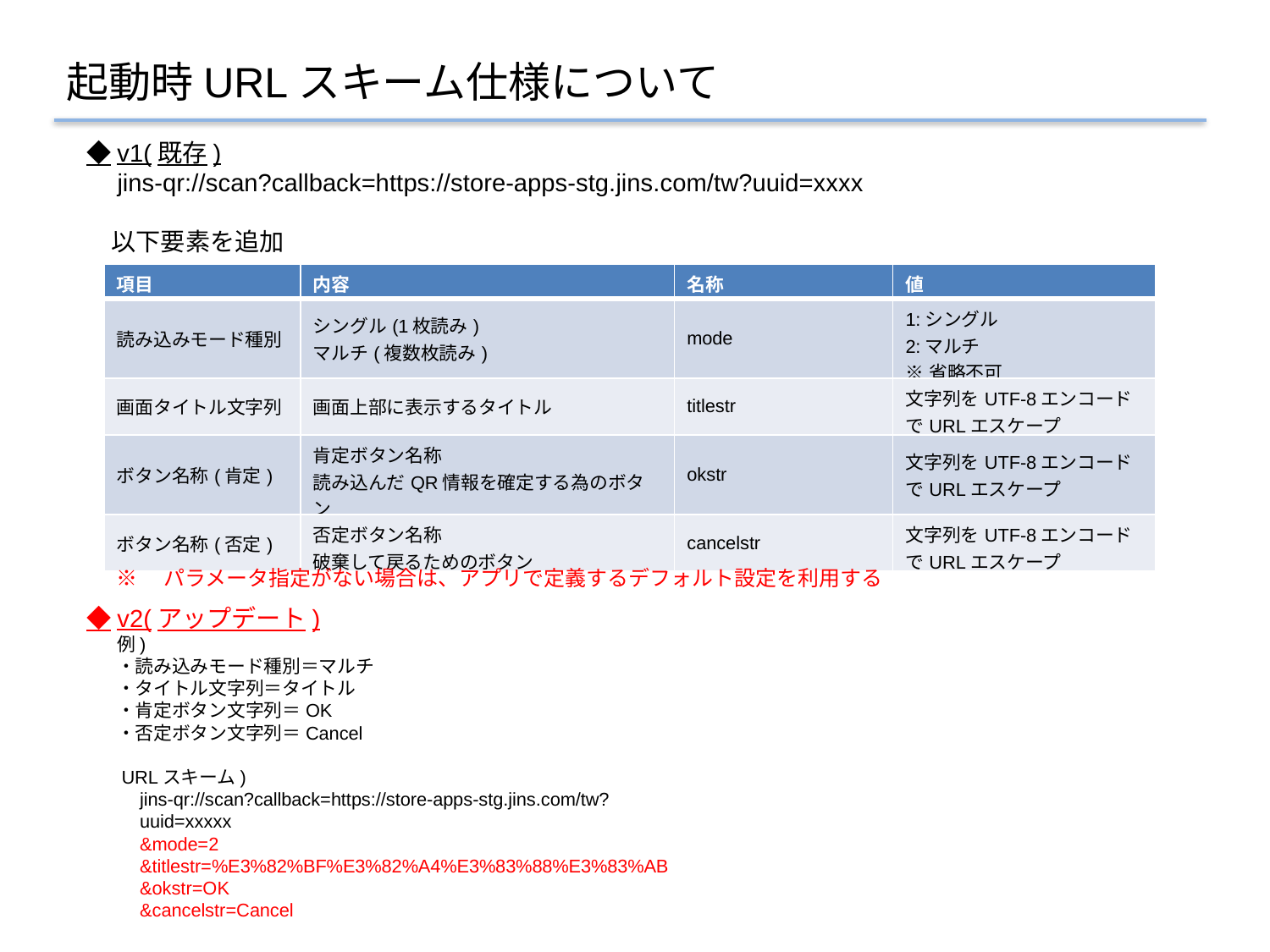

起動時URLスキーム仕様について
　◆v1(既存)
　　jins-qr://scan?callback=https://store-apps-stg.jins.com/tw?uuid=xxxx

　　以下要素を追加
| 項目 | 内容 | 名称 | 値 |
| --- | --- | --- | --- |
| 読み込みモード種別 | シングル(1枚読み) マルチ(複数枚読み) | mode | 1:シングル 2:マルチ ※省略不可 |
| 画面タイトル文字列 | 画面上部に表示するタイトル | titlestr | 文字列をUTF-8エンコードでURLエスケープ |
| ボタン名称(肯定) | 肯定ボタン名称 読み込んだQR情報を確定する為のボタン | okstr | 文字列をUTF-8エンコードでURLエスケープ |
| ボタン名称(否定) | 否定ボタン名称 破棄して戻るためのボタン | cancelstr | 文字列をUTF-8エンコードでURLエスケープ |
※　パラメータ指定がない場合は、アプリで定義するデフォルト設定を利用する
　◆v2(アップデート)
　　　例)
　　　・読み込みモード種別＝マルチ
　　　・タイトル文字列＝タイトル
　　　・肯定ボタン文字列＝OK
　　　・否定ボタン文字列＝Cancel

　　　URLスキーム)
　　　　jins-qr://scan?callback=https://store-apps-stg.jins.com/tw?
　　　　uuid=xxxxx
　　　　&mode=2
　　　　&titlestr=%E3%82%BF%E3%82%A4%E3%83%88%E3%83%AB
　　　　&okstr=OK
　　　　&cancelstr=Cancel